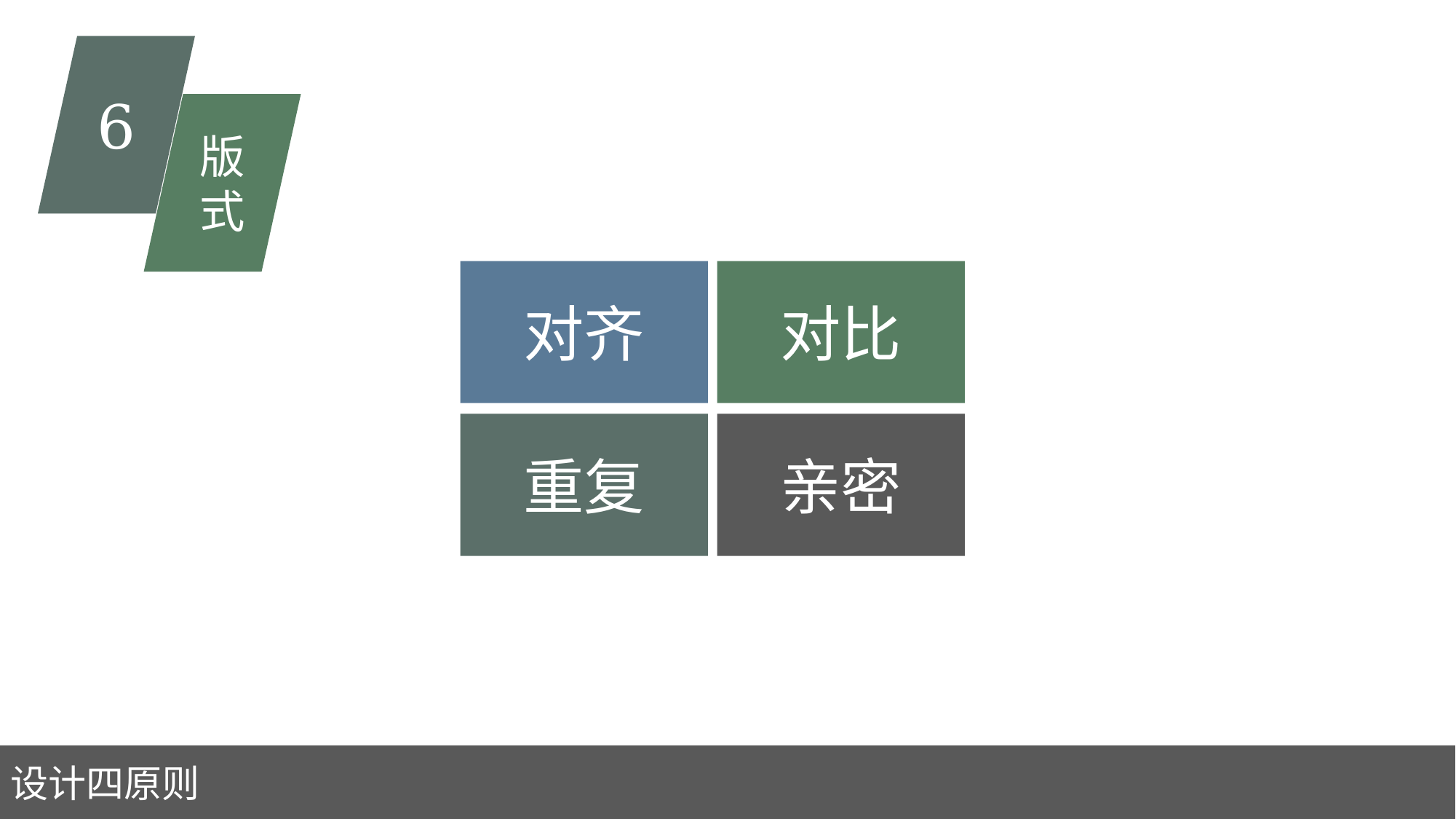

6
版式
对齐
对比
亲密
重复
设计四原则